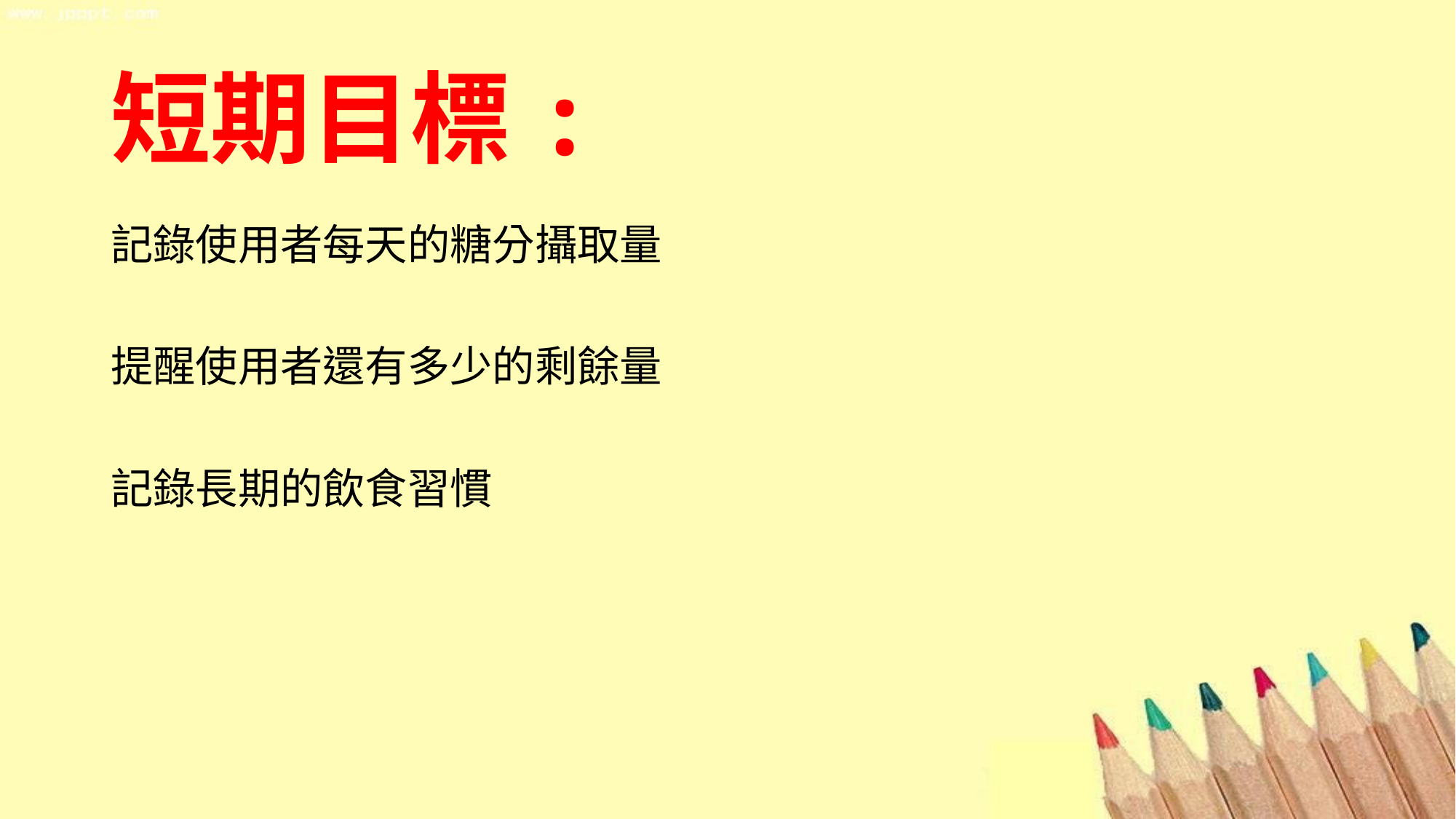

# 短期目標:
記錄使用者每天的糖分攝取量

提醒使用者還有多少的剩餘量

記錄長期的飲食習慣